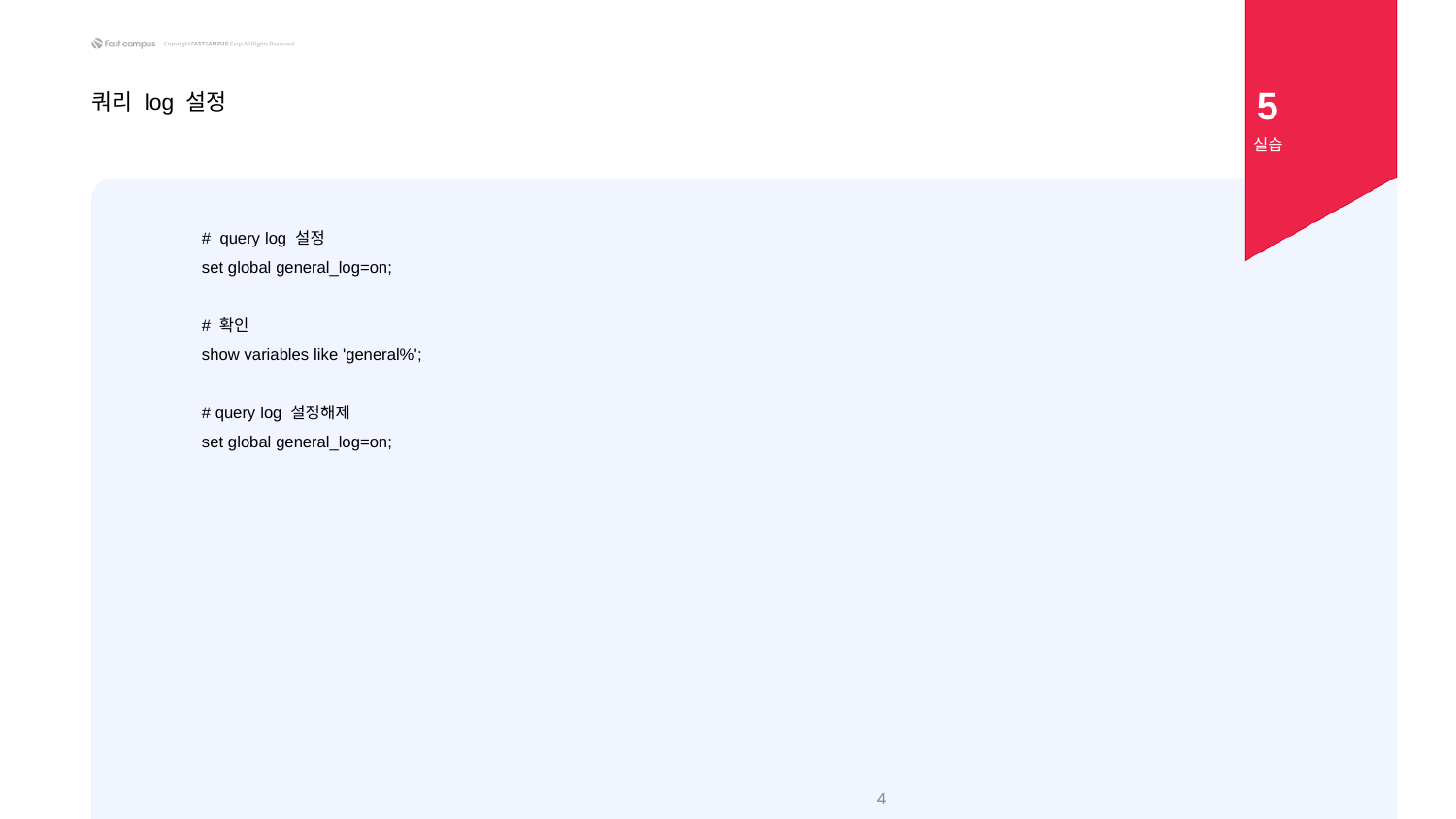

5
쿼리 log 설정
 실습
#  query log 설정
set global general_log=on;

# 확인
show variables like 'general%';

# query log 설정해제
set global general_log=on;
4